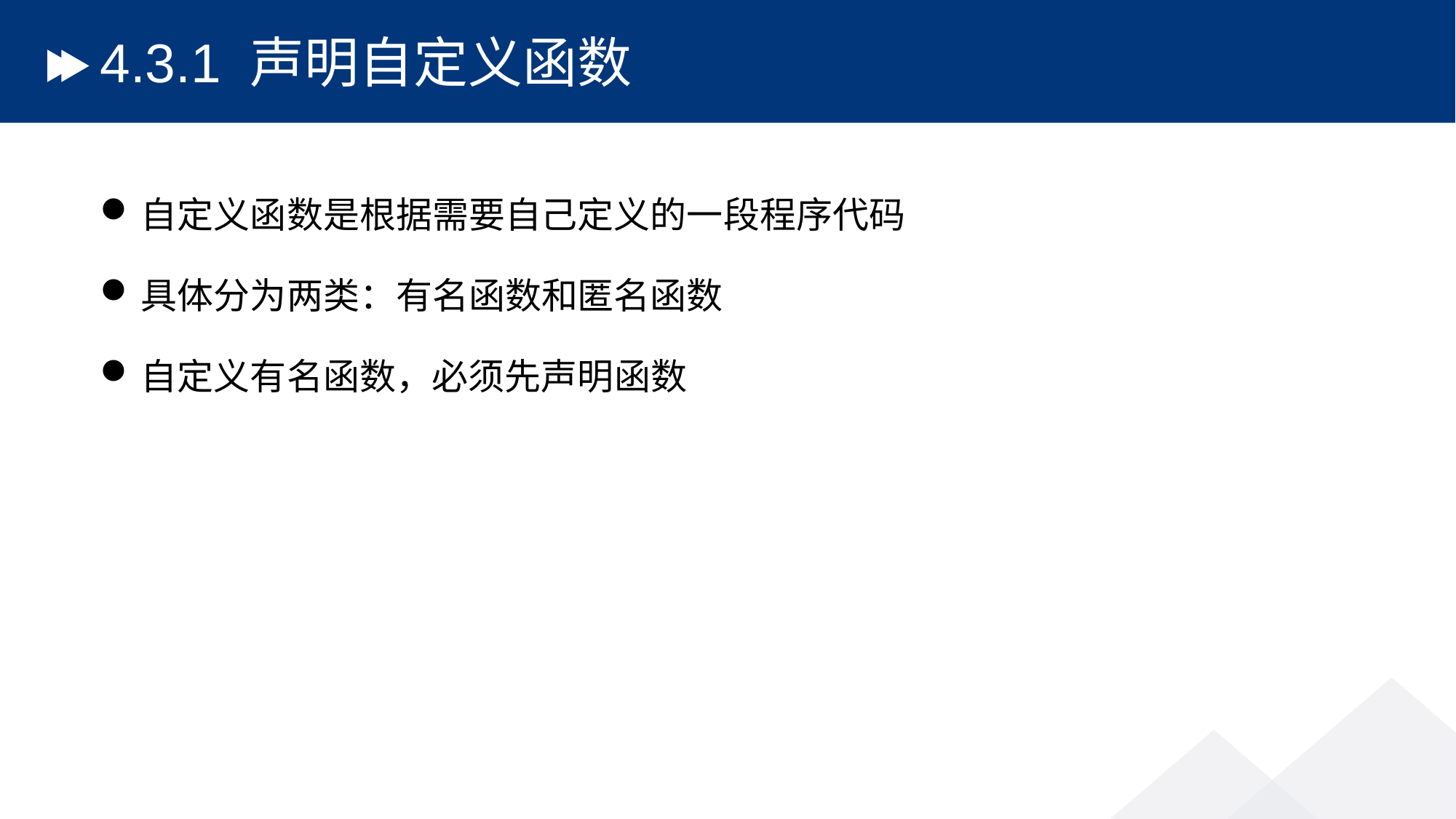

# 4.3.1 声明自定义函数
自定义函数是根据需要自己定义的一段程序代码
具体分为两类：有名函数和匿名函数
自定义有名函数，必须先声明函数